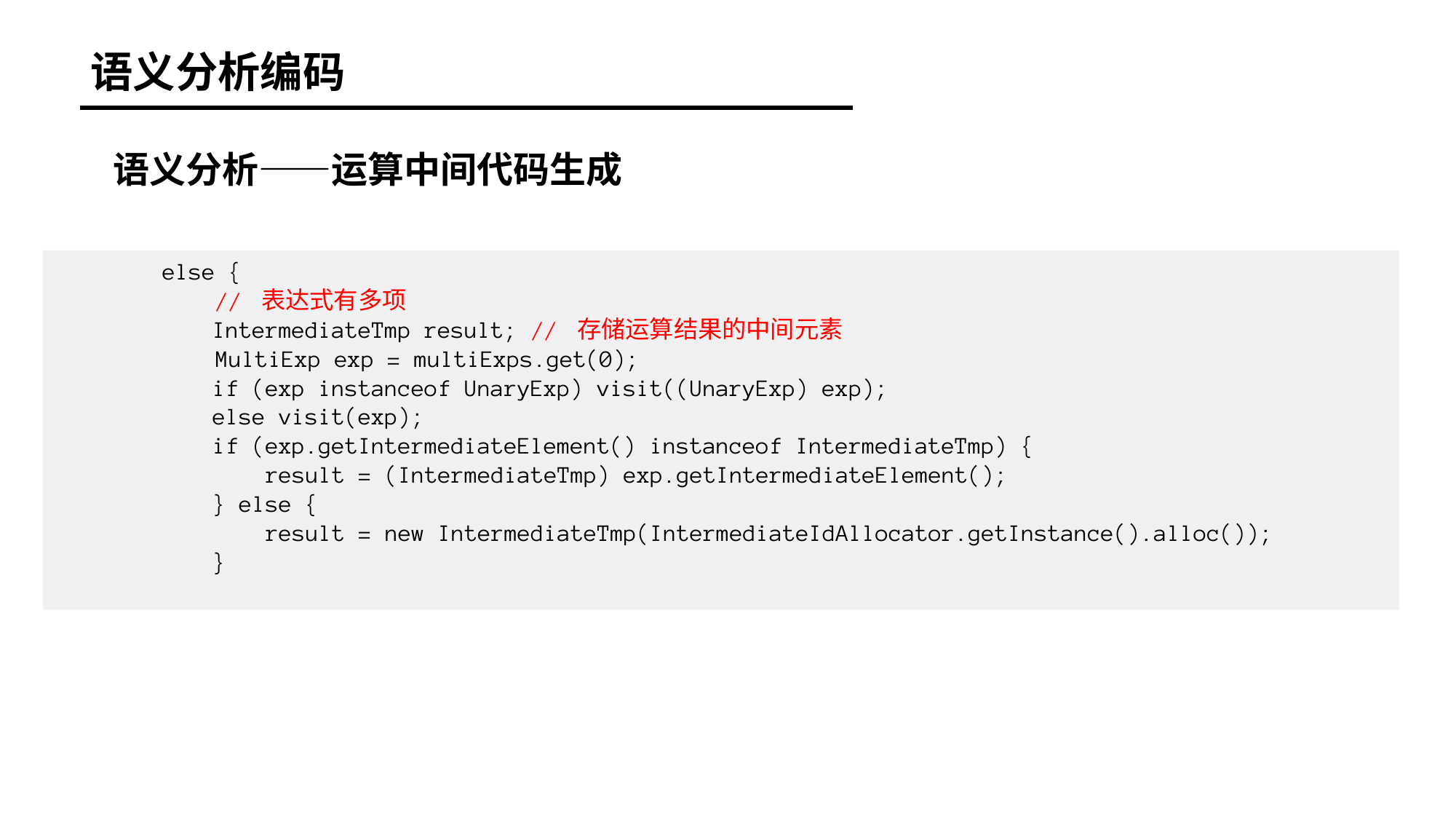

语义分析编码
语义分析——运算中间代码生成
	else {
	    // 表达式有多项
            IntermediateTmp result; // 存储运算结果的中间元素
	    MultiExp exp = multiExps.get(0);
            if (exp instanceof UnaryExp) visit((UnaryExp) exp);
            else visit(exp);
            if (exp.getIntermediateElement() instanceof IntermediateTmp) {
                result = (IntermediateTmp) exp.getIntermediateElement();
            } else {
                result = new IntermediateTmp(IntermediateIdAllocator.getInstance().alloc());
            }